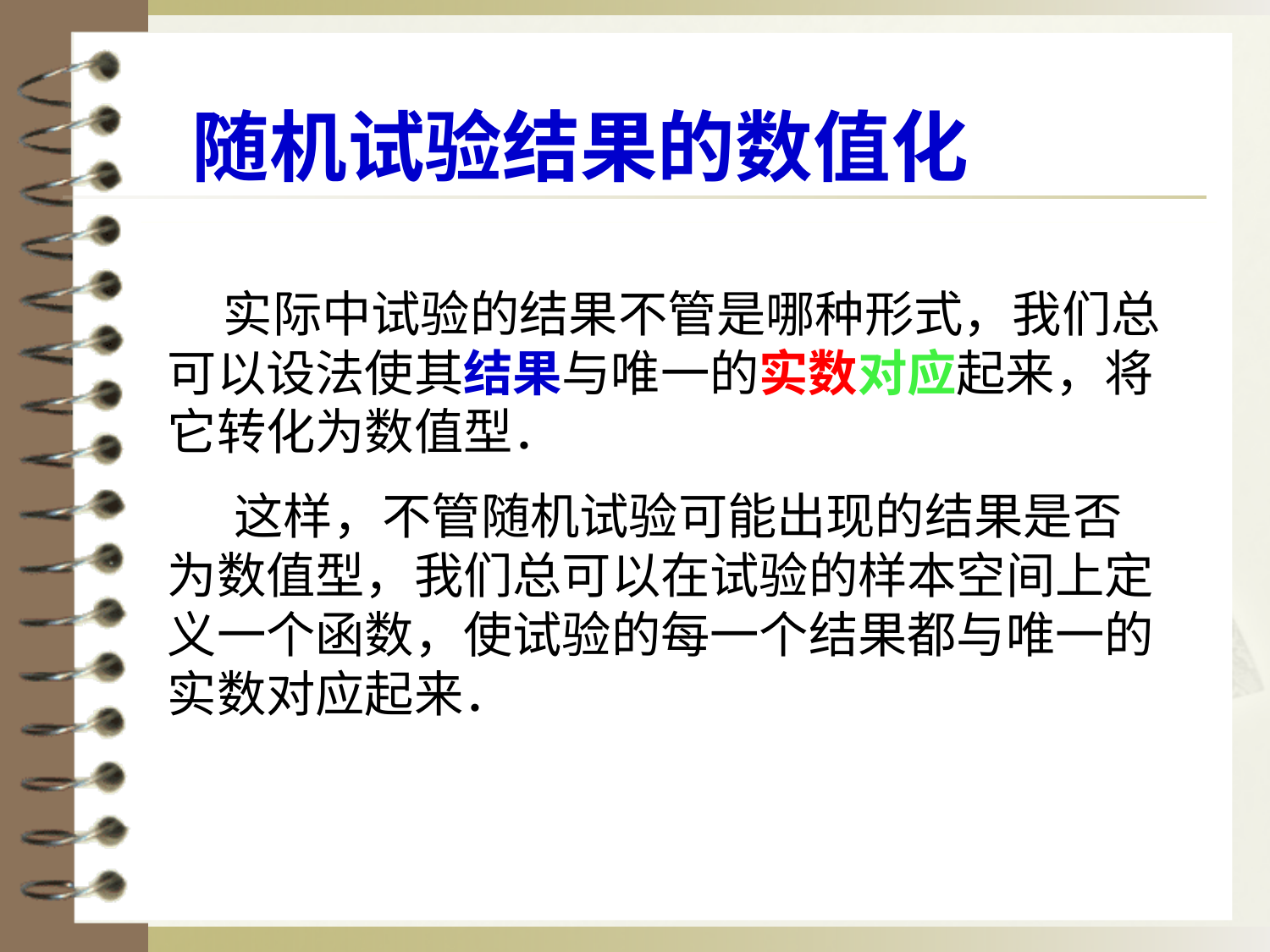

随机试验结果的数值化
    实际中试验的结果不管是哪种形式，我们总可以设法使其结果与唯一的实数对应起来，将它转化为数值型．
     这样，不管随机试验可能出现的结果是否为数值型，我们总可以在试验的样本空间上定义一个函数，使试验的每一个结果都与唯一的实数对应起来．